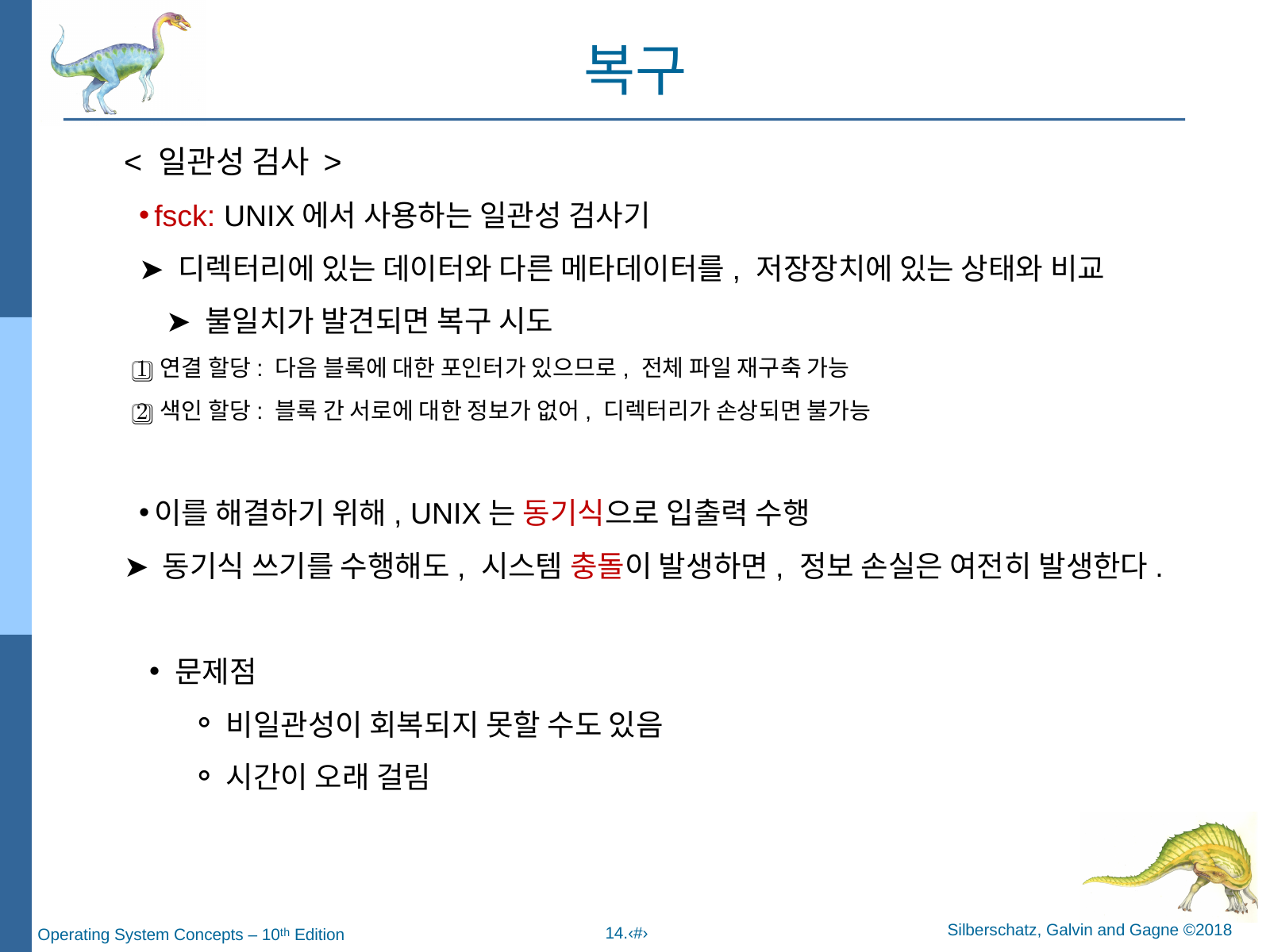

복구

< 일관성 검사 >
fsck: UNIX에서 사용하는 일관성 검사기
➤ 디렉터리에 있는 데이터와 다른 메타데이터를, 저장장치에 있는 상태와 비교
    ➤ 불일치가 발견되면 복구 시도
1️⃣ 연결 할당: 다음 블록에 대한 포인터가 있으므로, 전체 파일 재구축 가능
2️⃣ 색인 할당: 블록 간 서로에 대한 정보가 없어, 디렉터리가 손상되면 불가능

이를 해결하기 위해, UNIX는 동기식으로 입출력 수행
➤ 동기식 쓰기를 수행해도, 시스템 충돌이 발생하면, 정보 손실은 여전히 발생한다.

문제점
비일관성이 회복되지 못할 수도 있음
시간이 오래 걸림

Silberschatz, Galvin and Gagne ©2018
14.‹#›
Operating System Concepts – 10ᵗʰ Edition